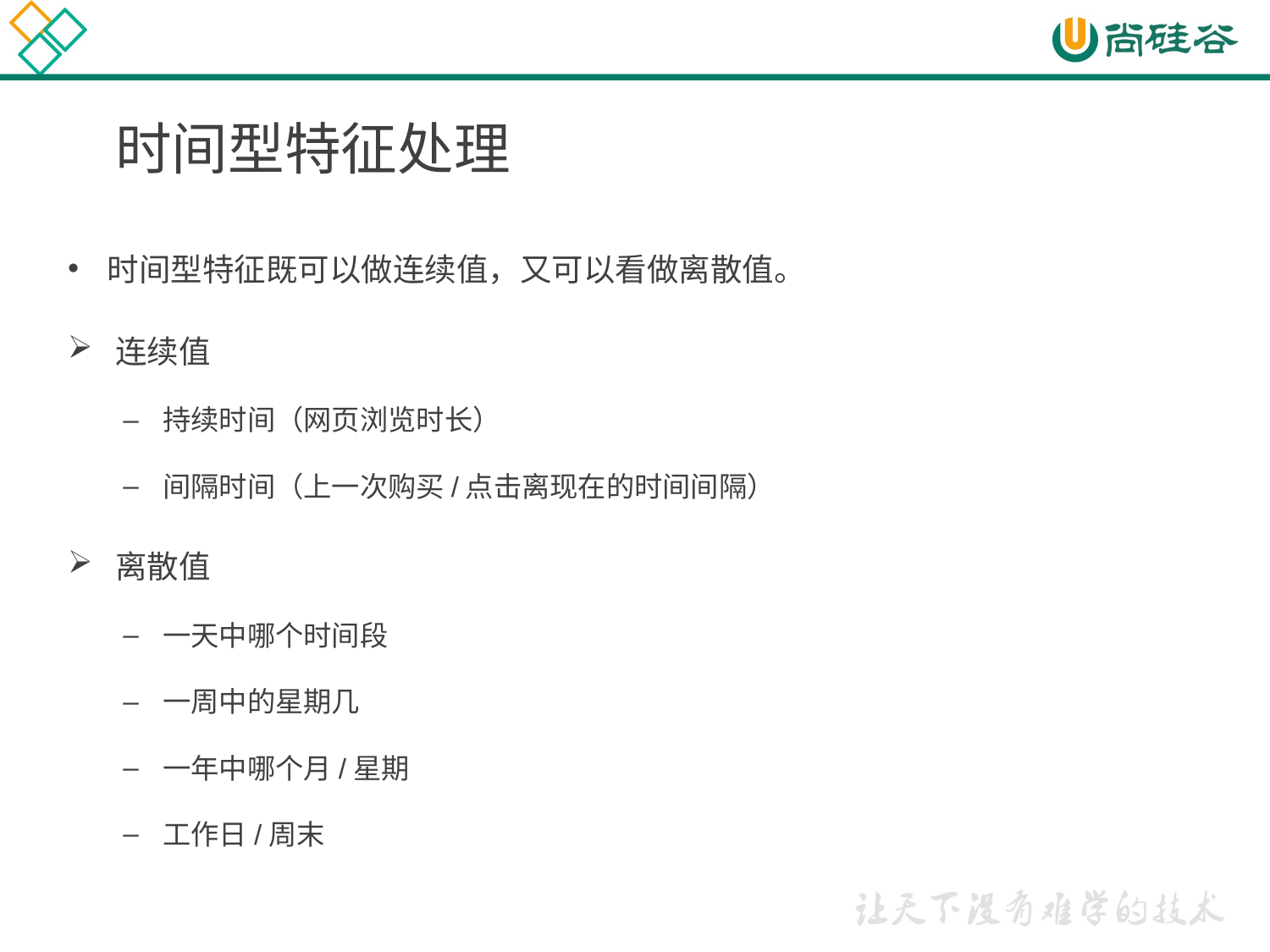

# 时间型特征处理
时间型特征既可以做连续值，又可以看做离散值。
连续值
持续时间（网页浏览时长）
间隔时间（上一次购买/点击离现在的时间间隔）
离散值
一天中哪个时间段
一周中的星期几
一年中哪个月/星期
工作日/周末